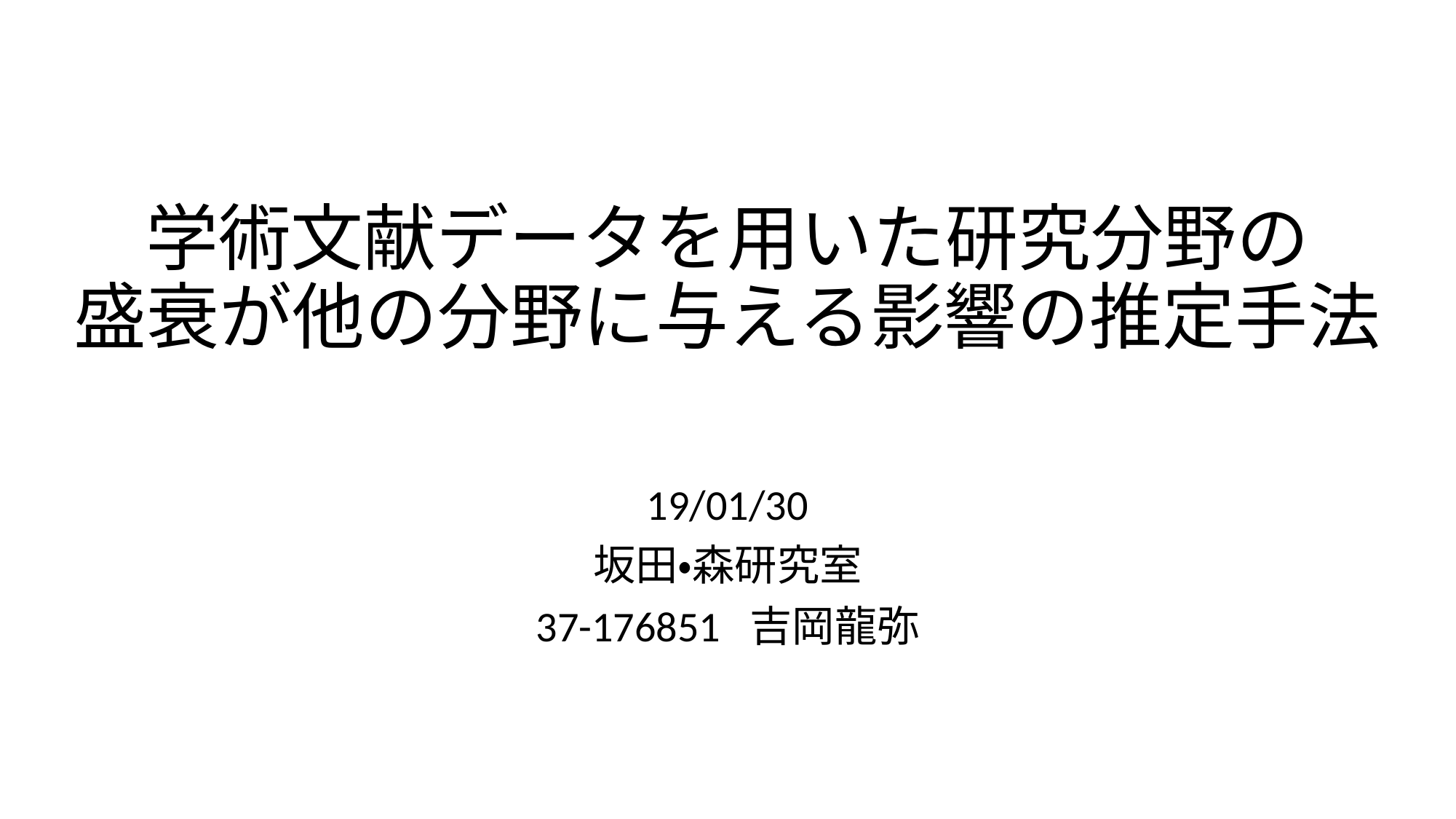

# 学術文献データを用いた研究分野の 盛衰が他の分野に与える影響の推定手法
19/01/30
坂田・森研究室
37-176851  吉岡龍弥